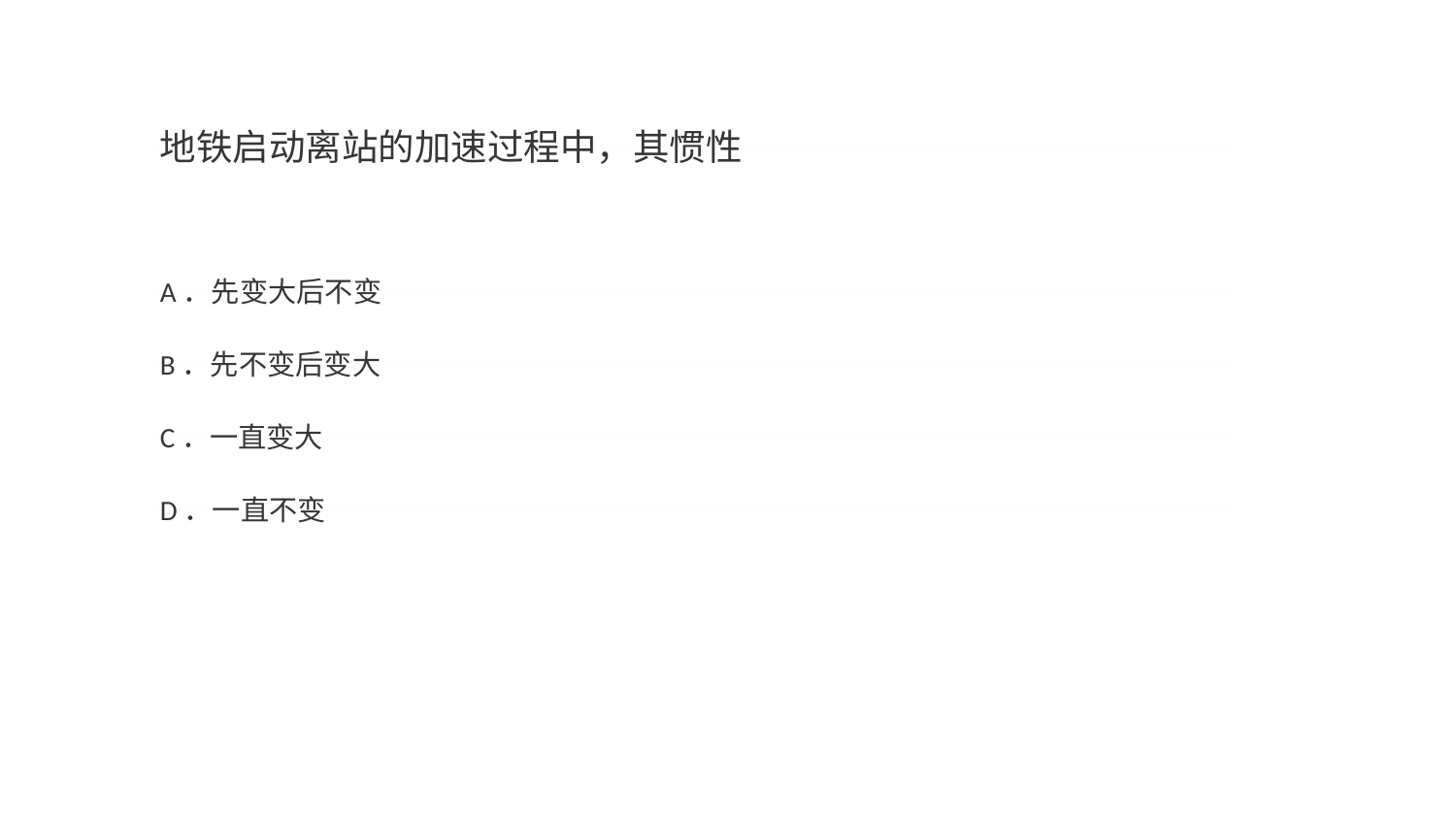

地铁启动离站的加速过程中，其惯性
A．先变大后不变
B．先不变后变大
C．一直变大
D．一直不变